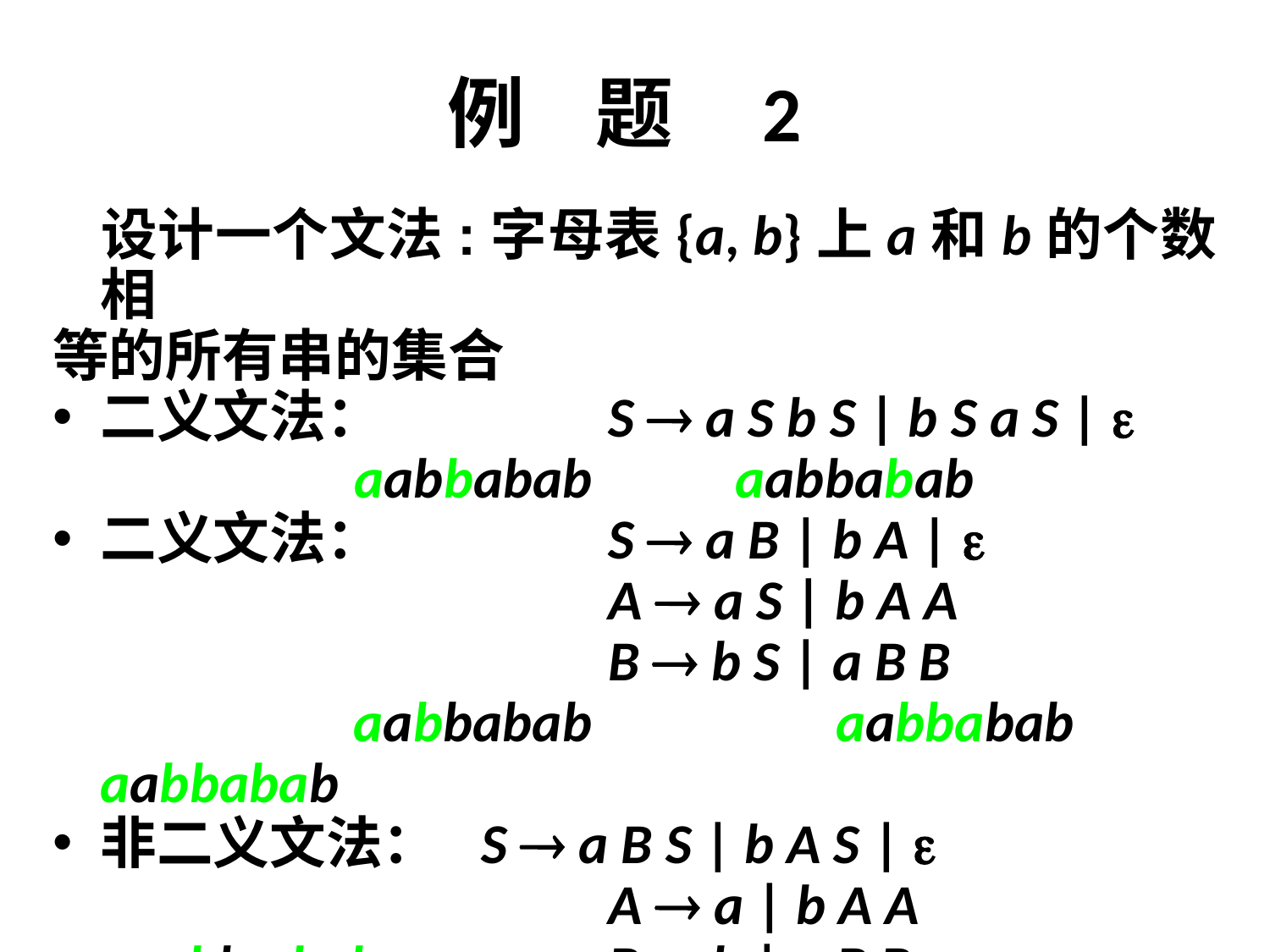

# 例    题    2
	设计一个文法:字母表{a, b}上a和b的个数相
等的所有串的集合
二义文法：		S → a S b S | b S a S | ε
			aabbabab		aabbabab
二义文法：		S → a B | b A | ε
					A → a S | b A A
					B → b S | a B B
		 aabbabab 	aabbabab		aabbabab
非二义文法：	S → a B S | b A S | ε
					A → a | b A A
	 a abb abab 		B → b | a B B
	  a	B     S